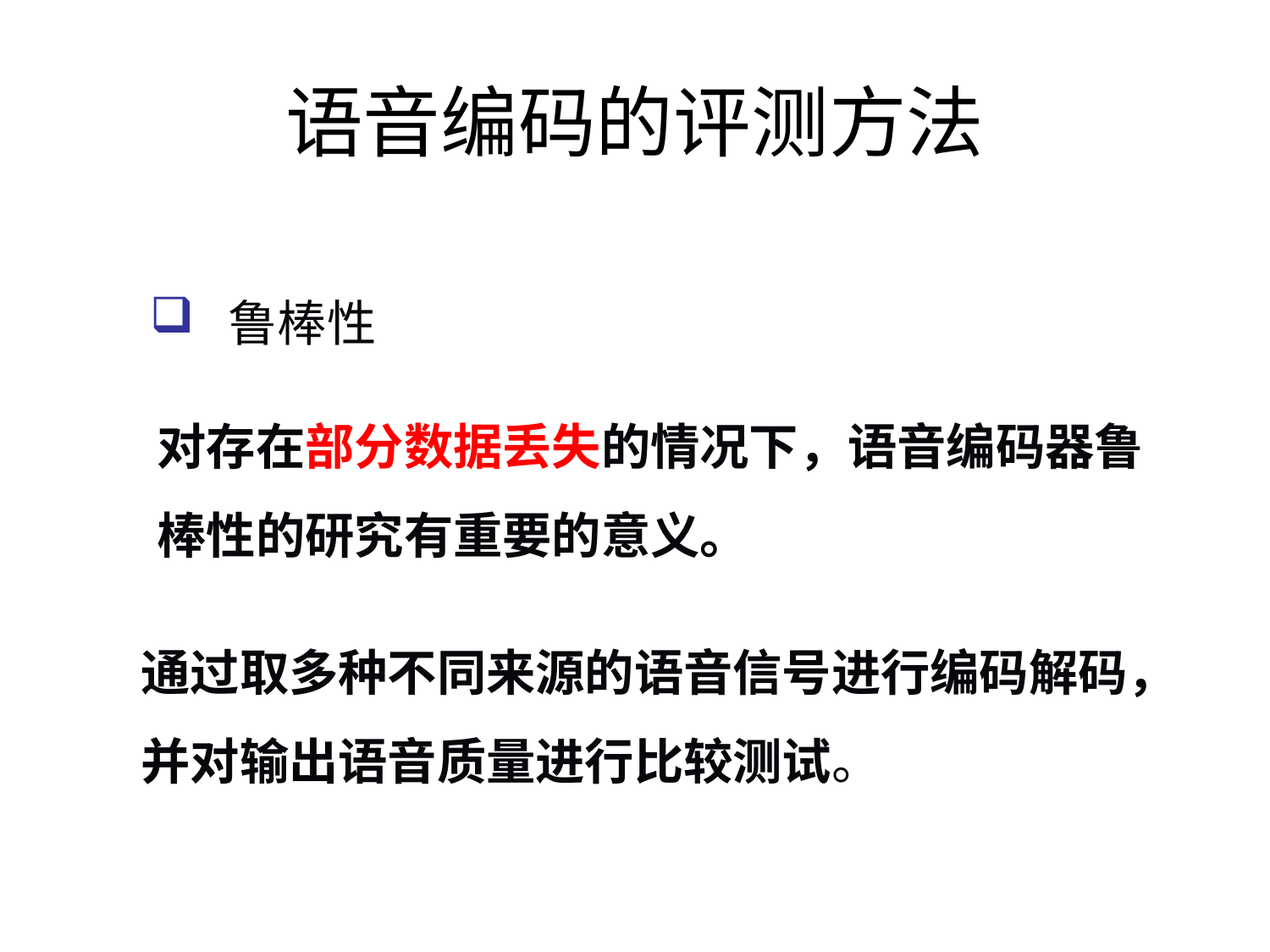

语音编码的评测方法
  鲁棒性
对存在部分数据丢失的情况下，语音编码器鲁棒性的研究有重要的意义。
通过取多种不同来源的语音信号进行编码解码，并对输出语音质量进行比较测试。